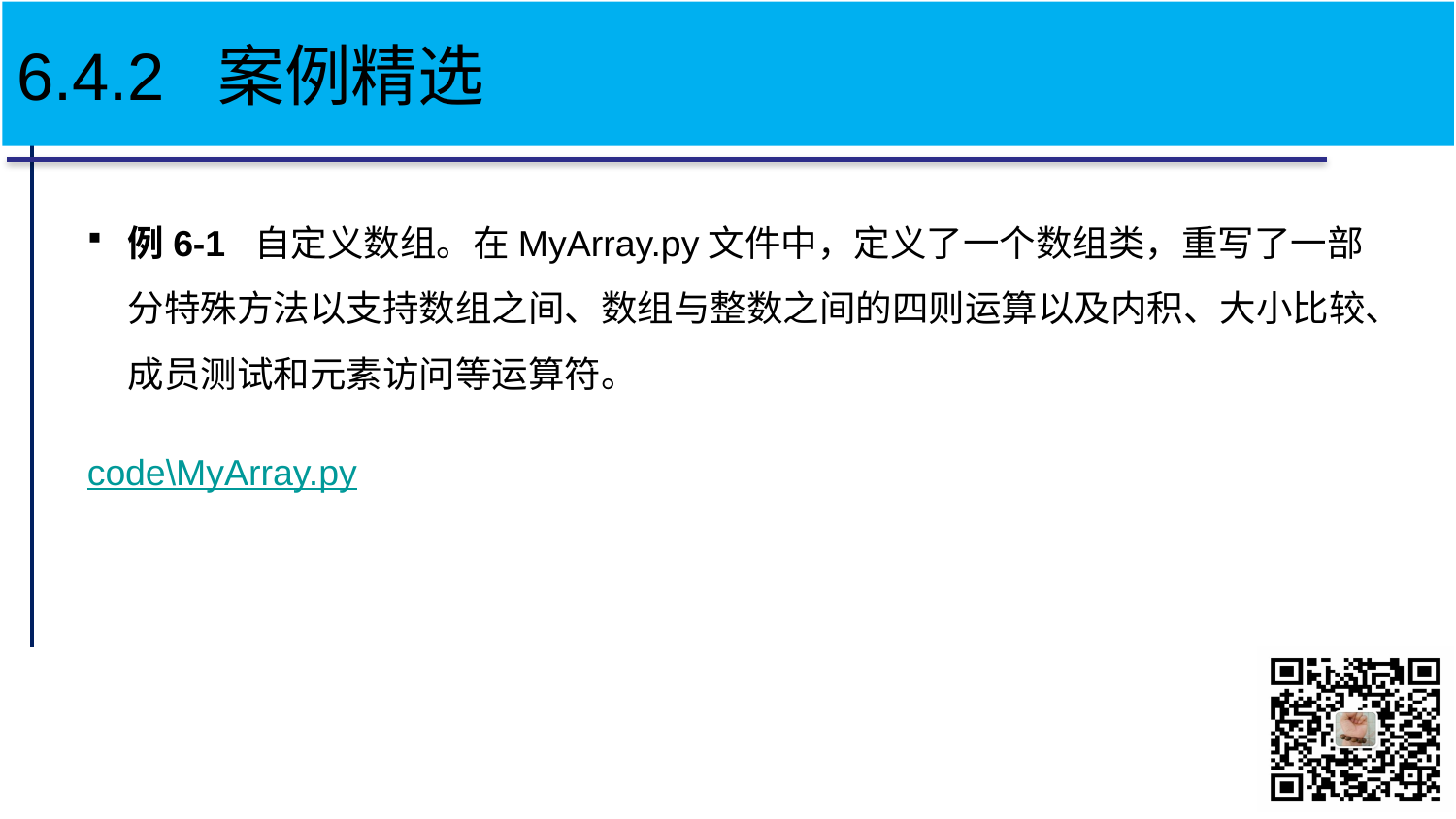

# 6.4.2  案例精选
例6-1  自定义数组。在MyArray.py文件中，定义了一个数组类，重写了一部分特殊方法以支持数组之间、数组与整数之间的四则运算以及内积、大小比较、成员测试和元素访问等运算符。

code\MyArray.py
47